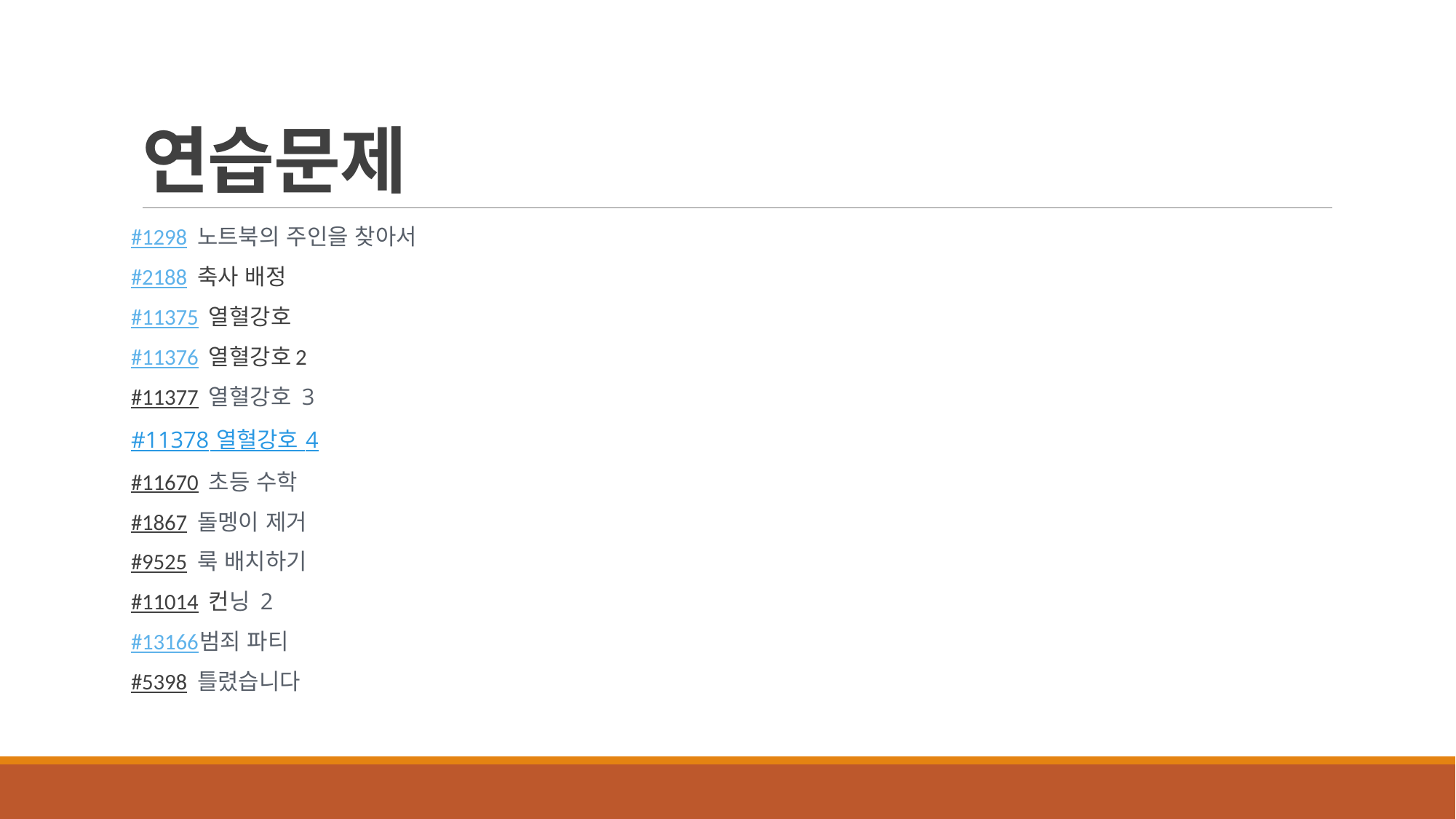

# 연습문제
#1298 노트북의 주인을 찾아서
#2188 축사 배정
#11375 열혈강호
#11376 열혈강호2
#11377 열혈강호 3
#11378 열혈강호 4
#11670 초등 수학
#1867 돌멩이 제거
#9525 룩 배치하기
#11014 컨닝 2
#13166범죄 파티
#5398 틀렸습니다